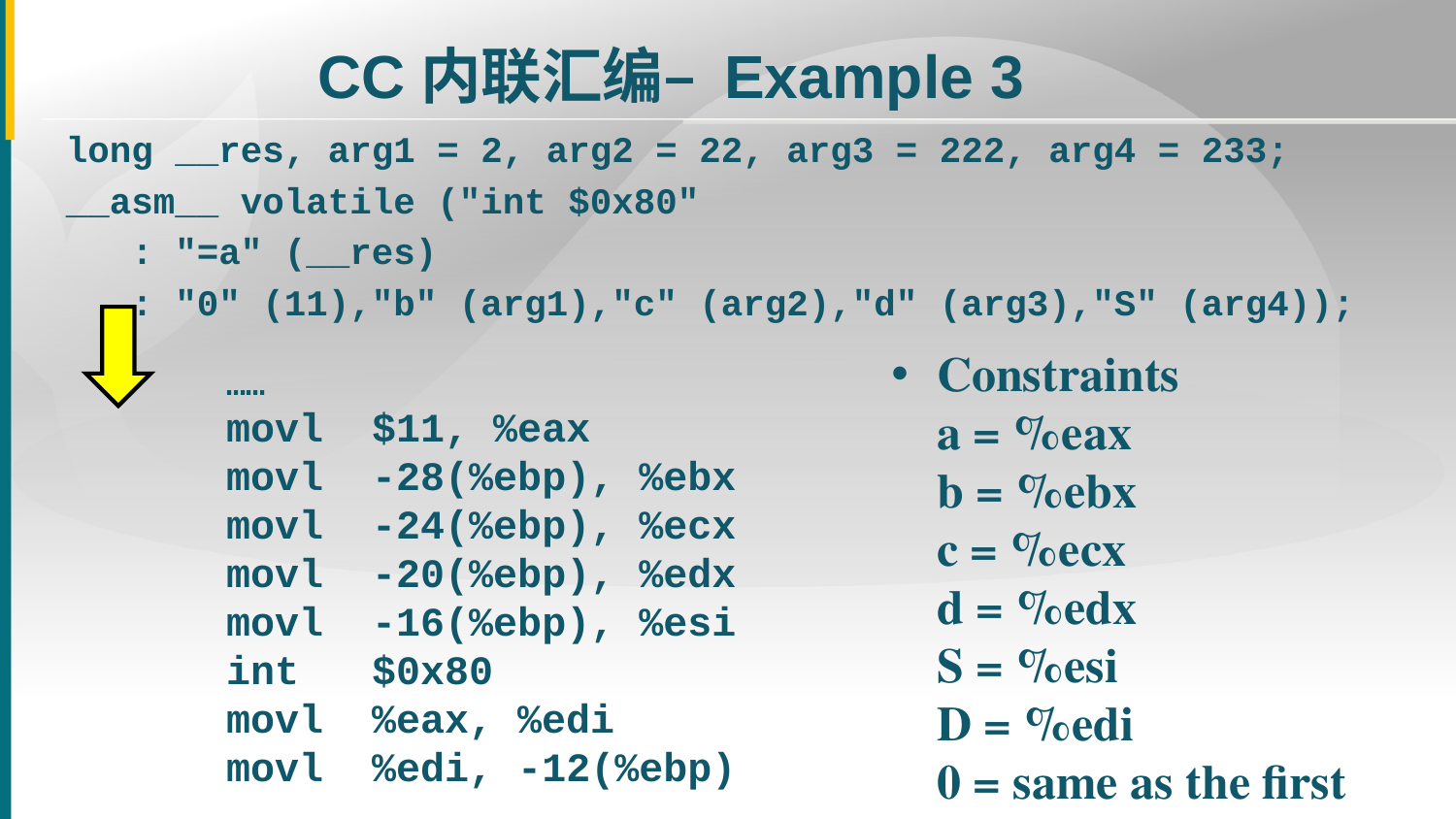

CC内联汇编– Example 3
long __res, arg1 = 2, arg2 = 22, arg3 = 222, arg4 = 233;
__asm__ volatile ("int $0x80"
   : "=a" (__res)
   : "0" (11),"b" (arg1),"c" (arg2),"d" (arg3),"S" (arg4));

Constraints
	a = %eax
	b = %ebx
	c = %ecx
	d = %edx
	S = %esi
	D = %edi
	0 = same as the first
	……
      movl	$11, %eax
	movl	-28(%ebp), %ebx
	movl	-24(%ebp), %ecx
	movl	-20(%ebp), %edx
	movl	-16(%ebp), %esi
	int 	$0x80
	movl	%eax, %edi
      movl	%edi, -12(%ebp)